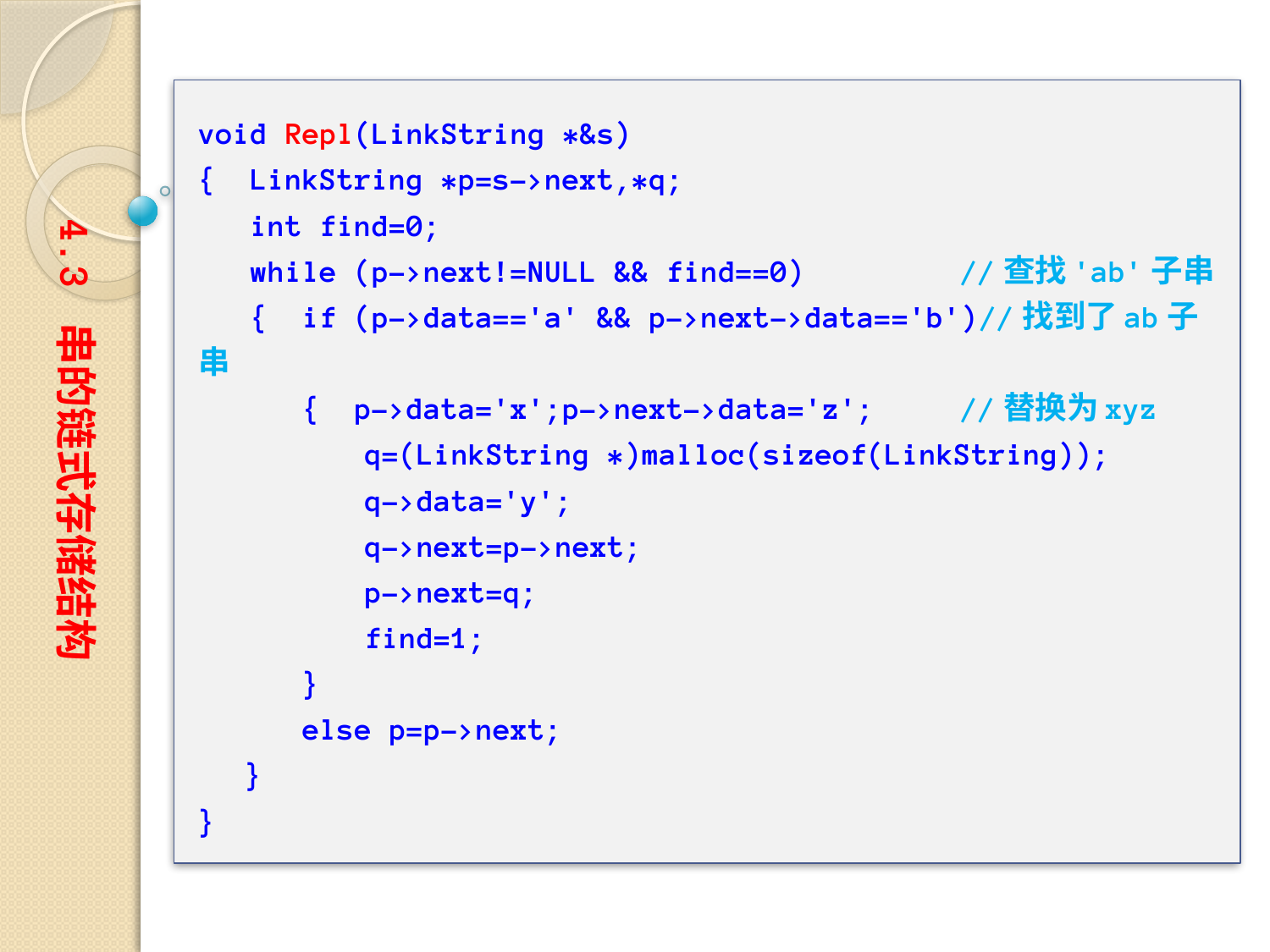

void Repl(LinkString *&s)
{  LinkString *p=s->next,*q;
   int find=0;
   while (p->next!=NULL && find==0)		//查找'ab'子串
   {  if (p->data=='a' && p->next->data=='b')//找到了ab子串
      {  p->data='x';p->next->data='z';	//替换为xyz
	　q=(LinkString *)malloc(sizeof(LinkString));
	　q->data='y';
	　q->next=p->next;
	　p->next=q;
	　find=1;
      }
      else p=p->next;
　 }
}
4.3 串的链式存储结构